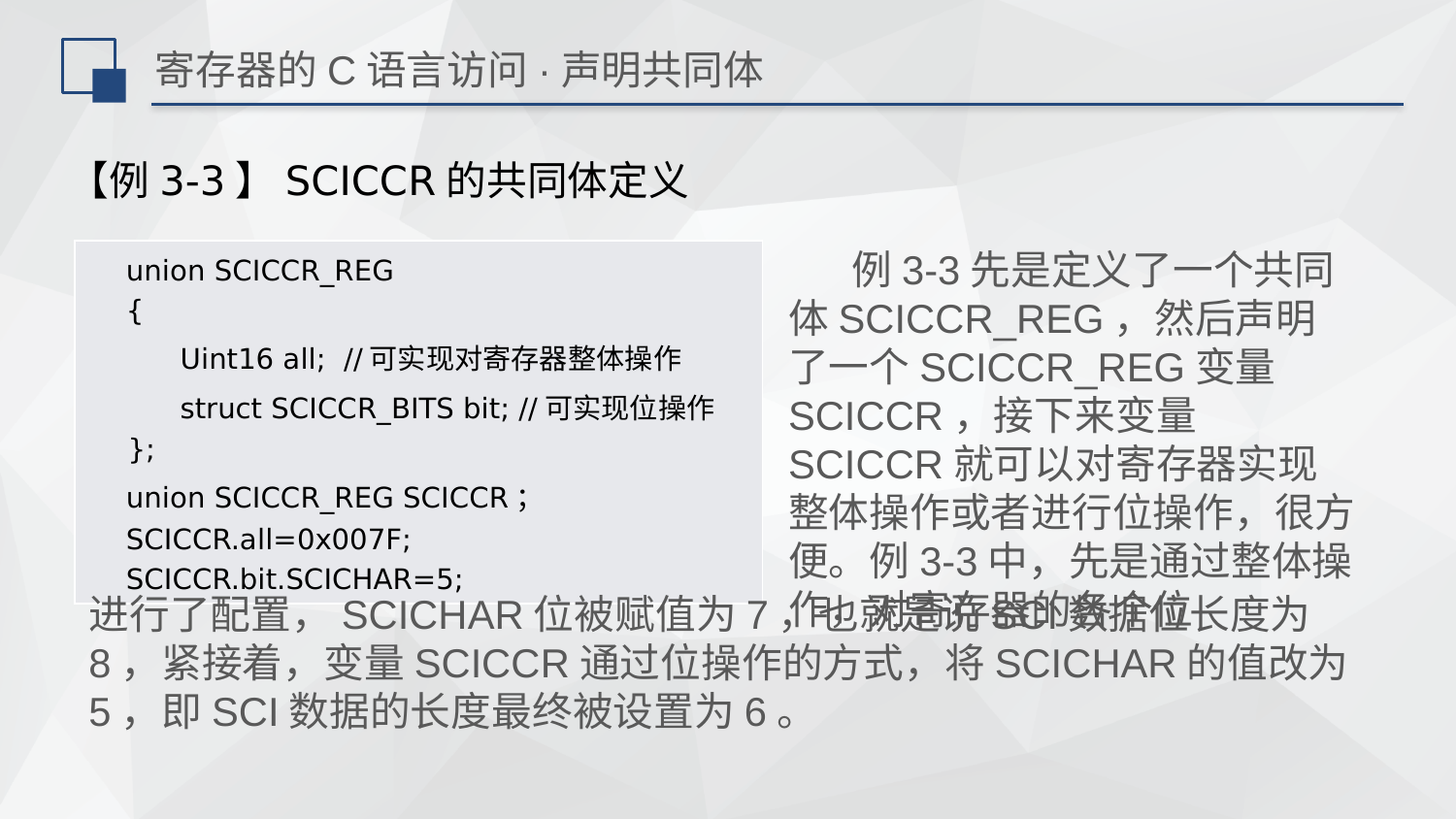

# 寄存器的C语言访问·声明共同体
【例3-3】SCICCR的共同体定义
      例3-3先是定义了一个共同体SCICCR_REG，然后声明了一个SCICCR_REG变量SCICCR，接下来变量SCICCR就可以对寄存器实现整体操作或者进行位操作，很方便。例3-3中，先是通过整体操作，对寄存器的各个位
| union SCICCR\_REG { Uint16 all; //可实现对寄存器整体操作 struct SCICCR\_BITS bit; //可实现位操作 }; union SCICCR\_REG SCICCR； SCICCR.all=0x007F; SCICCR.bit.SCICHAR=5; |
| --- |
进行了配置，SCICHAR位被赋值为7，也就是说SCI数据位长度为8，紧接着，变量SCICCR通过位操作的方式，将SCICHAR的值改为5，即SCI数据的长度最终被设置为6。